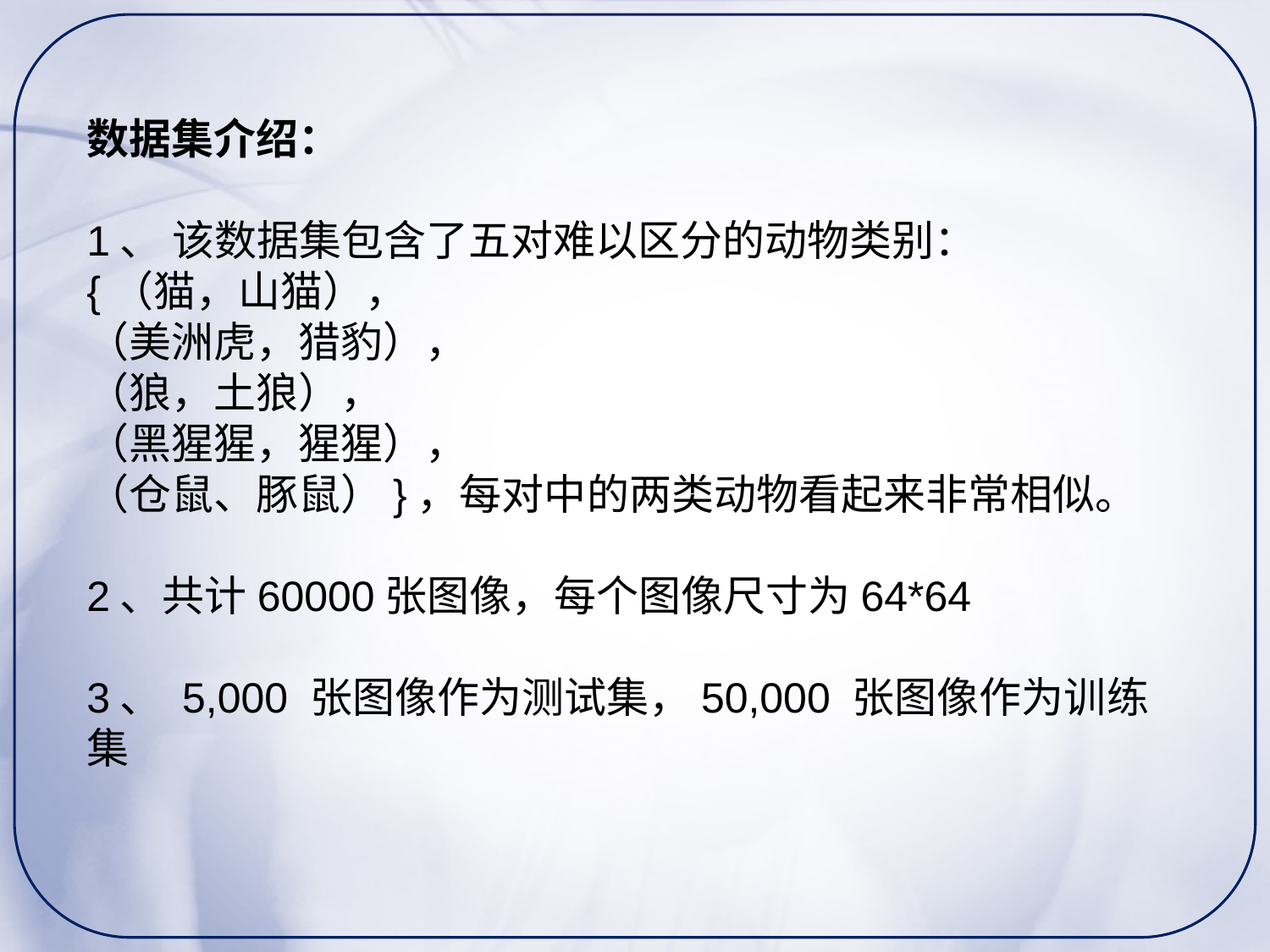

数据集介绍：

1、 该数据集包含了五对难以区分的动物类别：
{（猫，山猫），
（美洲虎，猎豹），
（狼，土狼），
（黑猩猩，猩猩），
（仓鼠、豚鼠）}，每对中的两类动物看起来非常相似。

2、共计60000张图像，每个图像尺寸为64*64

3、 5,000 张图像作为测试集，50,000 张图像作为训练集